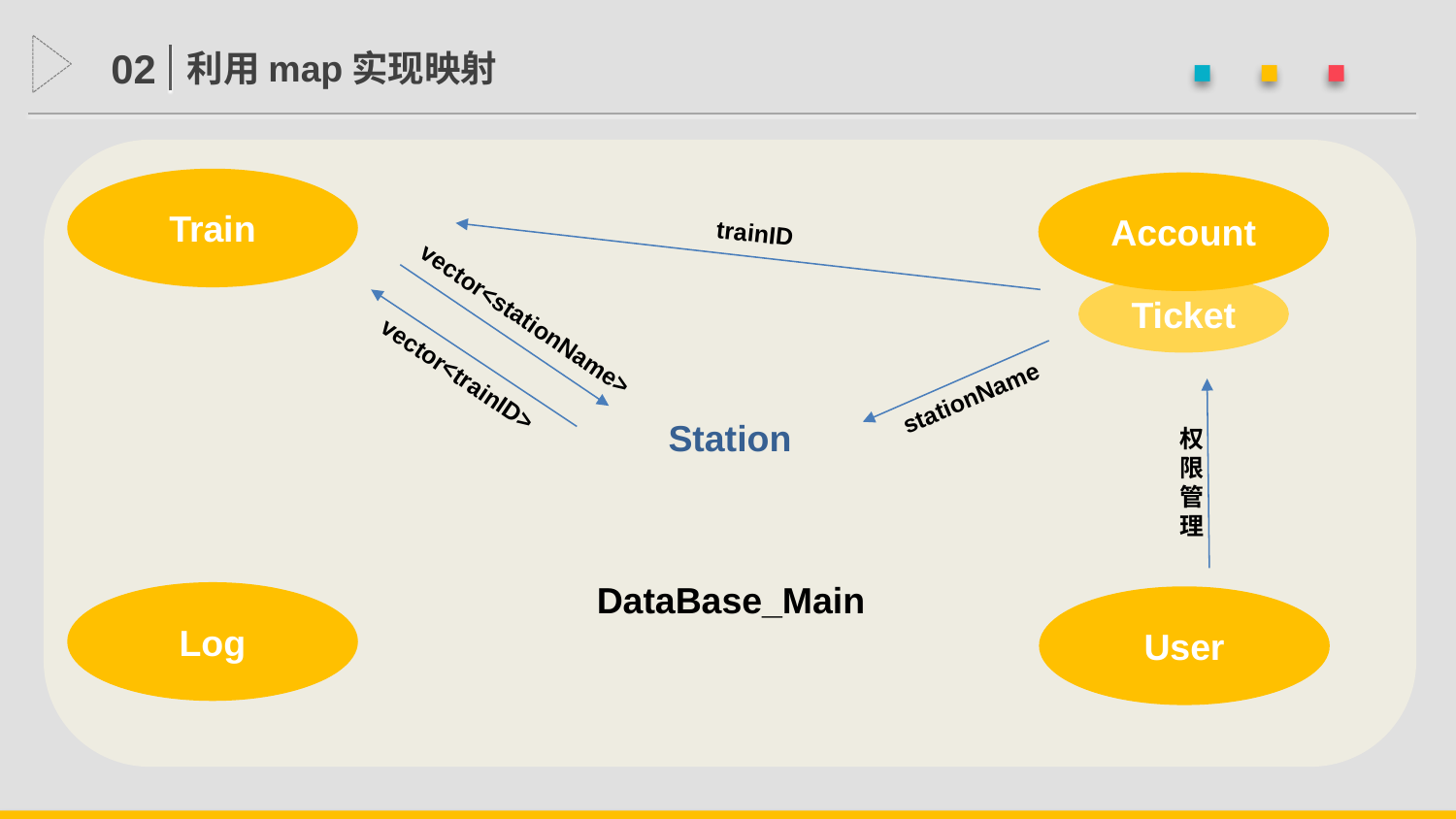

· · ·

02
利用map实现映射

Train
Account
trainID
vector<stationName>
Ticket
vector<trainID>
stationName
Station
权限管理
DataBase_Main
Log
User